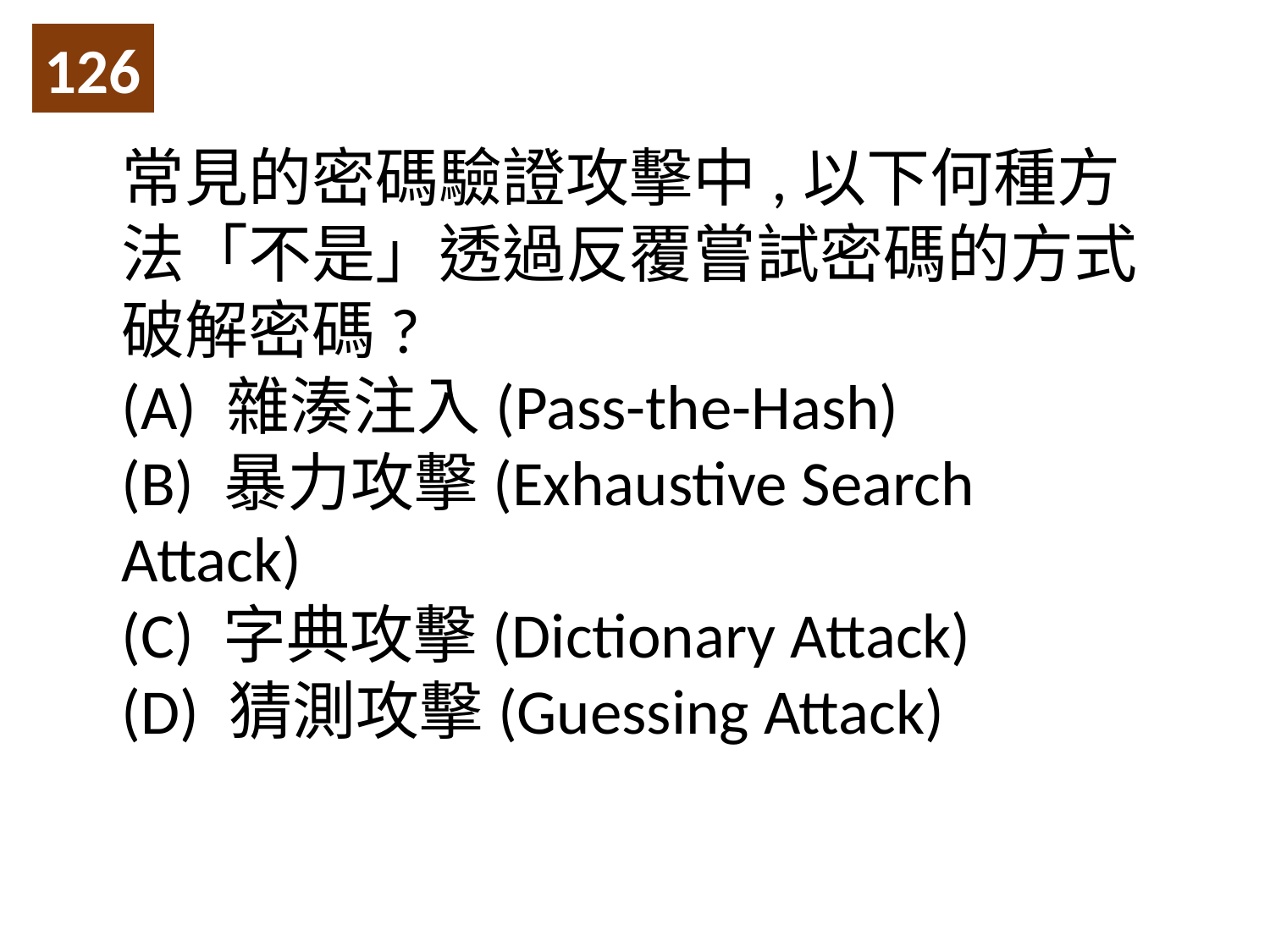

126
常見的密碼驗證攻擊中,以下何種方法「不是」透過反覆嘗試密碼的方式破解密碼?
(A) 雜湊注入(Pass-the-Hash)
(B) 暴力攻擊(Exhaustive Search Attack)
(C) 字典攻擊(Dictionary Attack)
(D) 猜測攻擊(Guessing Attack)